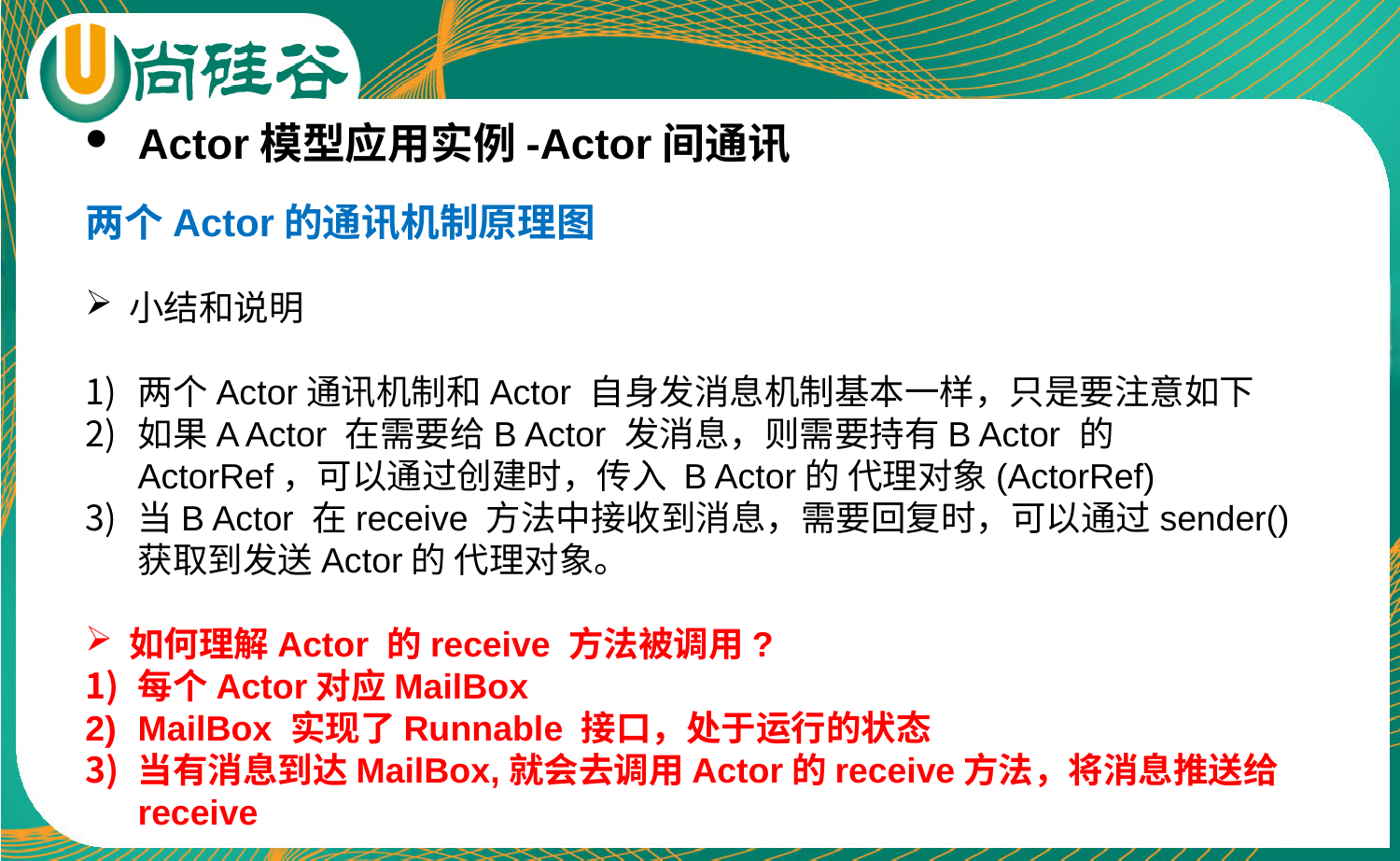

Actor模型应用实例-Actor间通讯
两个Actor的通讯机制原理图

小结和说明

两个Actor通讯机制和Actor 自身发消息机制基本一样，只是要注意如下
如果A Actor 在需要给B Actor 发消息，则需要持有B Actor 的 ActorRef，可以通过创建时，传入 B Actor的 代理对象(ActorRef)
当B Actor 在receive 方法中接收到消息，需要回复时，可以通过sender() 获取到发送Actor的 代理对象。

如何理解Actor 的receive 方法被调用?
每个Actor对应MailBox
MailBox 实现了Runnable 接口，处于运行的状态
当有消息到达MailBox,就会去调用Actor的receive方法，将消息推送给receive